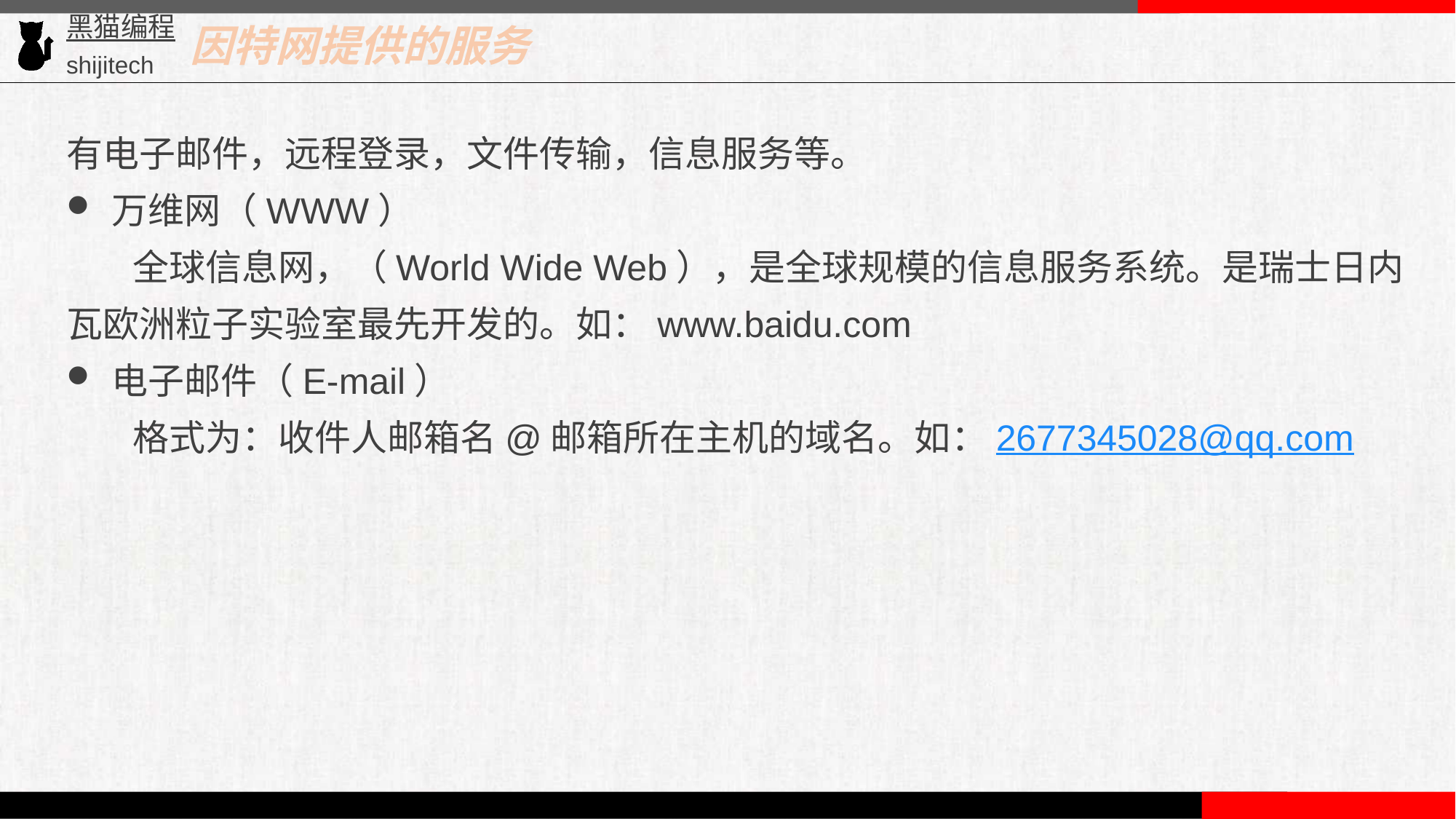

因特网提供的服务
有电子邮件，远程登录，文件传输，信息服务等。
万维网（WWW）
       全球信息网，（World Wide Web），是全球规模的信息服务系统。是瑞士日内瓦欧洲粒子实验室最先开发的。如：www.baidu.com
电子邮件（E-mail）
       格式为：收件人邮箱名@邮箱所在主机的域名。如：2677345028@qq.com